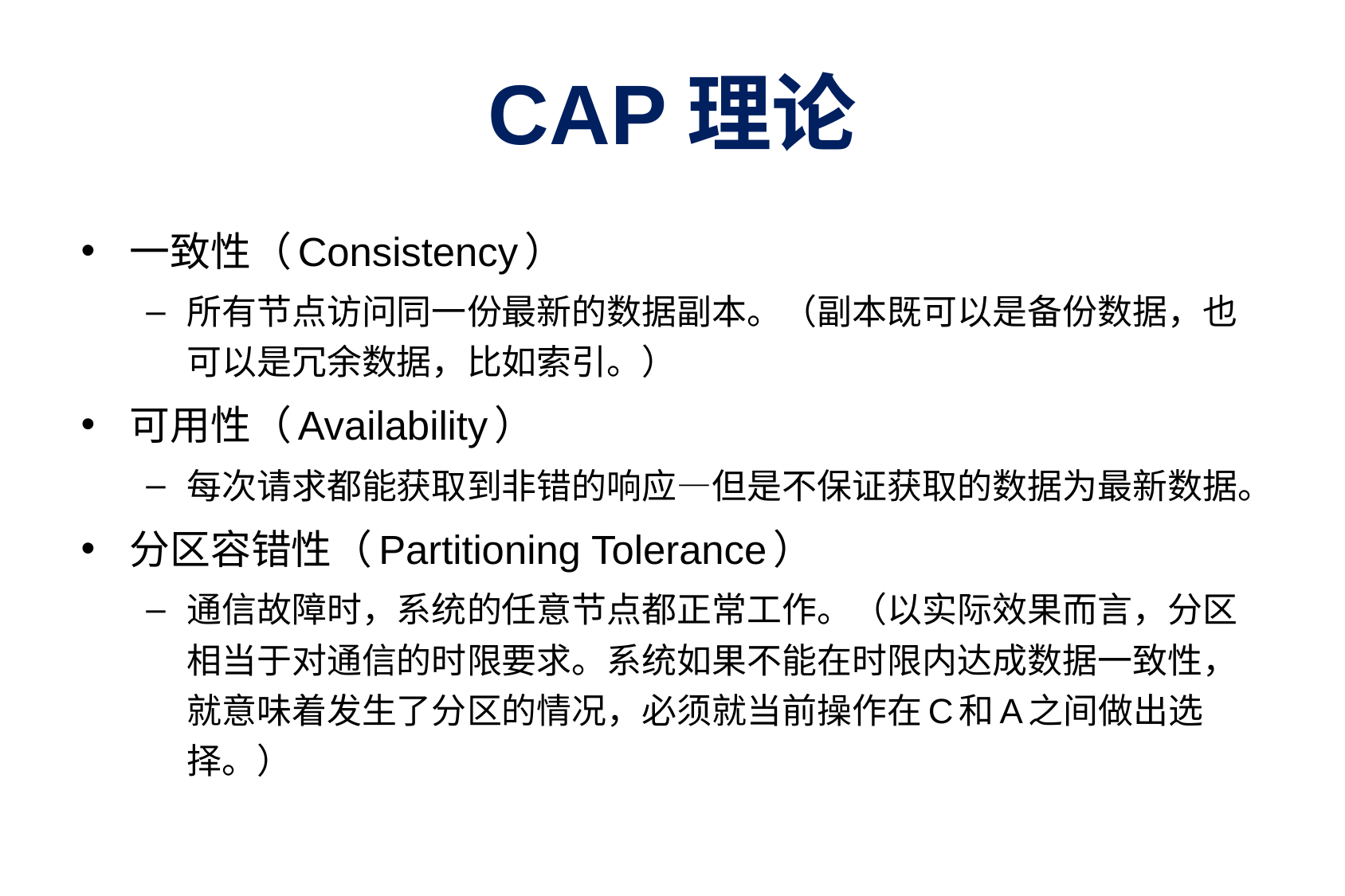

# CAP理论
一致性（Consistency）
所有节点访问同一份最新的数据副本。（副本既可以是备份数据，也可以是冗余数据，比如索引。）
可用性（Availability）
每次请求都能获取到非错的响应—但是不保证获取的数据为最新数据。
分区容错性（Partitioning Tolerance）
通信故障时，系统的任意节点都正常工作。（以实际效果而言，分区相当于对通信的时限要求。系统如果不能在时限内达成数据一致性，就意味着发生了分区的情况，必须就当前操作在C和A之间做出选择。）